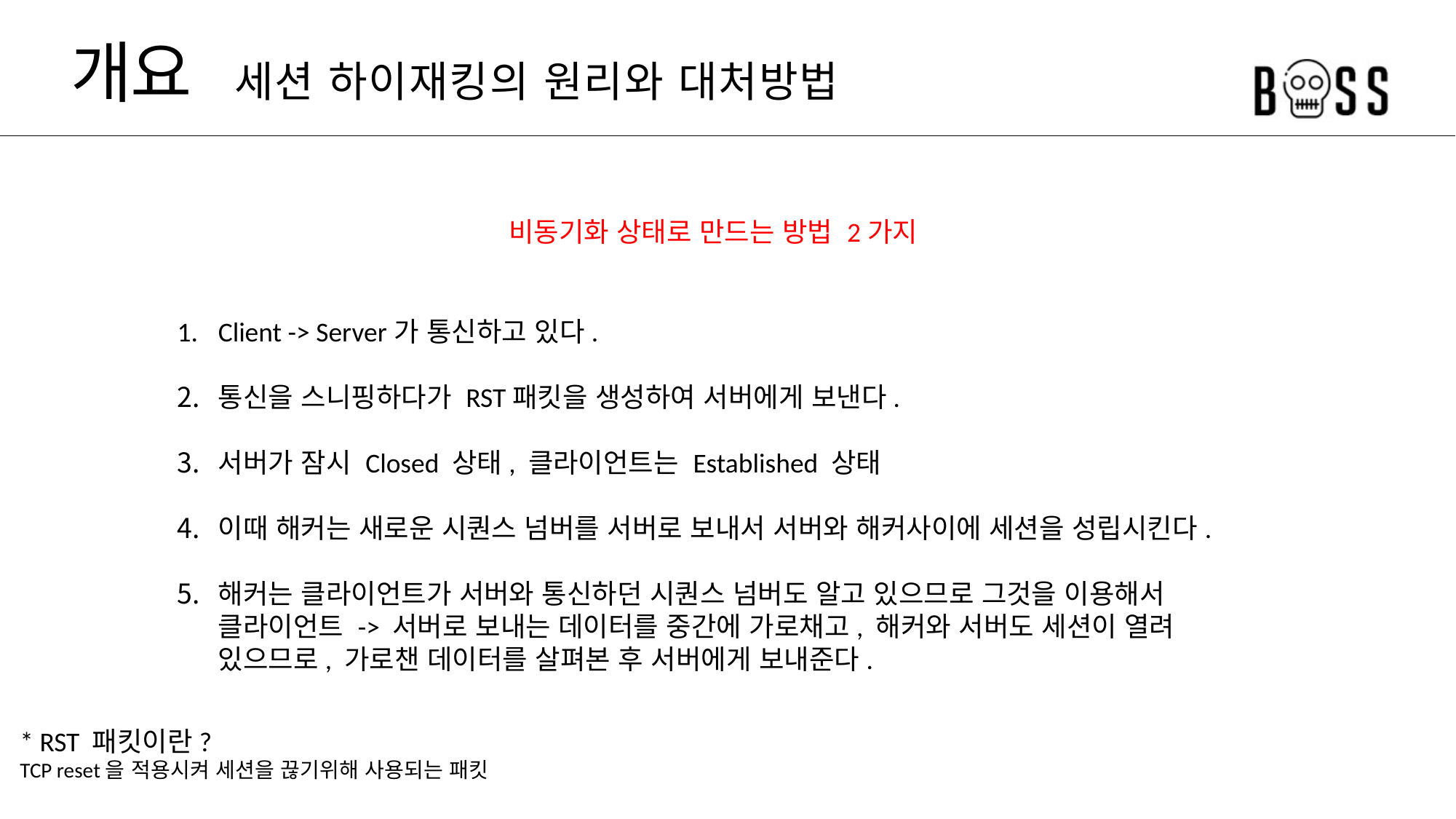

# 개요	 세션 하이재킹의 원리와 대처방법
비동기화 상태로 만드는 방법 2가지
Client -> Server가 통신하고 있다.

통신을 스니핑하다가 RST패킷을 생성하여 서버에게 보낸다.

서버가 잠시 Closed 상태, 클라이언트는 Established 상태

이때 해커는 새로운 시퀀스 넘버를 서버로 보내서 서버와 해커사이에 세션을 성립시킨다.

해커는 클라이언트가 서버와 통신하던 시퀀스 넘버도 알고 있으므로 그것을 이용해서 클라이언트 -> 서버로 보내는 데이터를 중간에 가로채고, 해커와 서버도 세션이 열려 있으므로, 가로챈 데이터를 살펴본 후 서버에게 보내준다.
* RST 패킷이란?
TCP reset을 적용시켜 세션을 끊기위해 사용되는 패킷